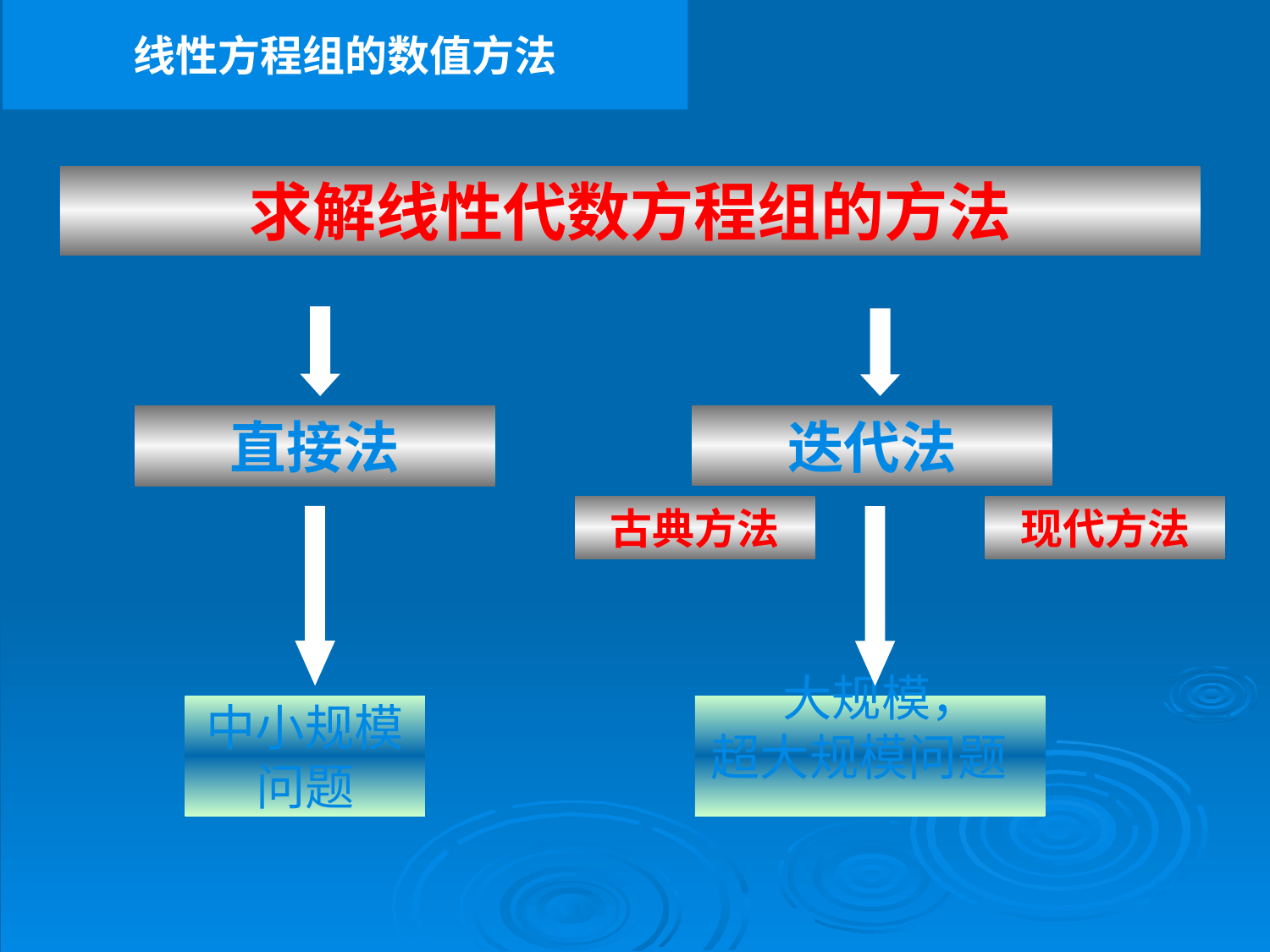

线性方程组的数值方法
古典迭代法的构造
求解线性代数方程组的方法

迭代法
直接法
古典方法
现代方法

中小规模问题
 大规模，
超大规模问题